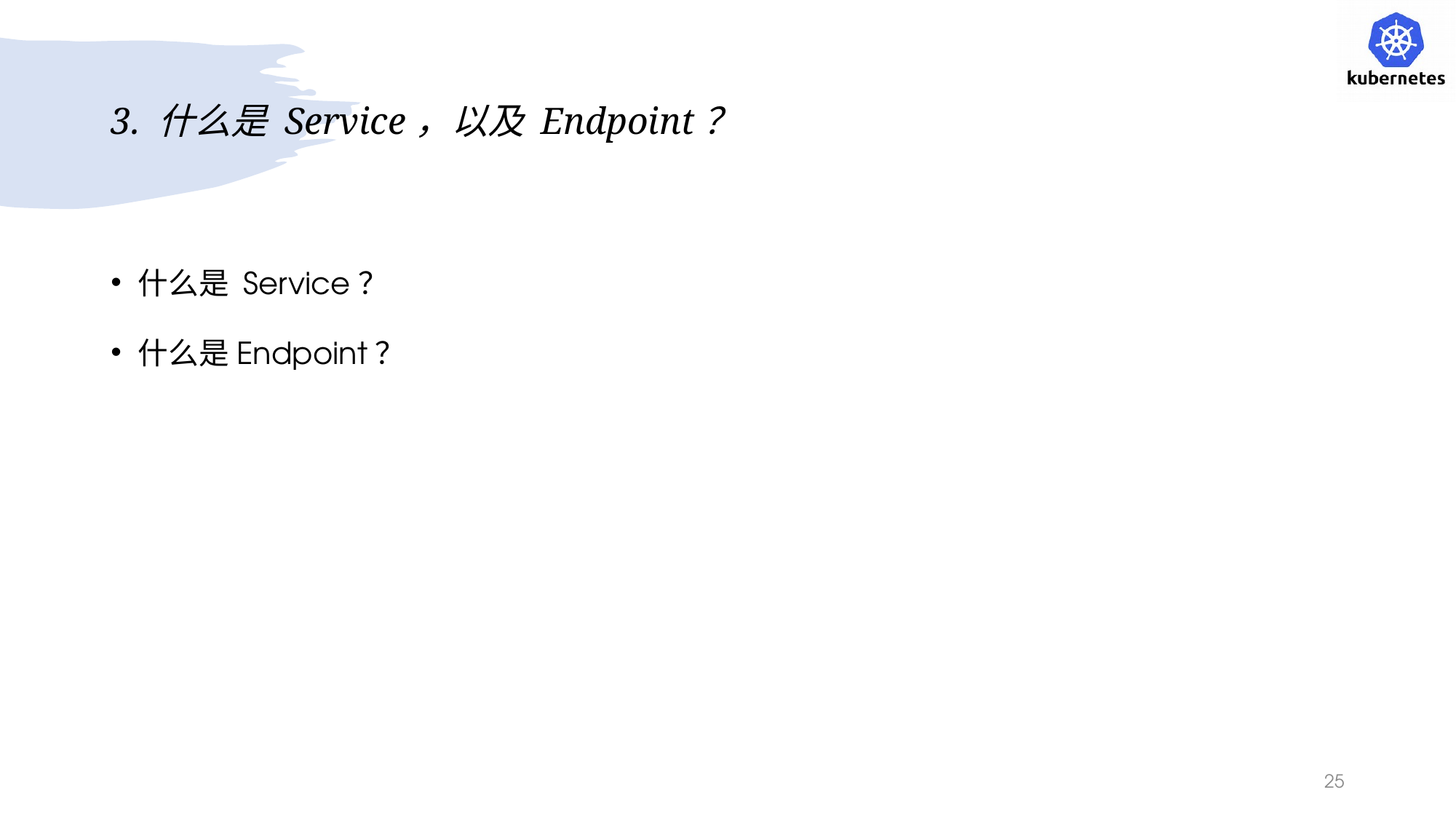

# 3. 什么是 Service，以及 Endpoint？
什么是 Service？
什么是Endpoint？
25